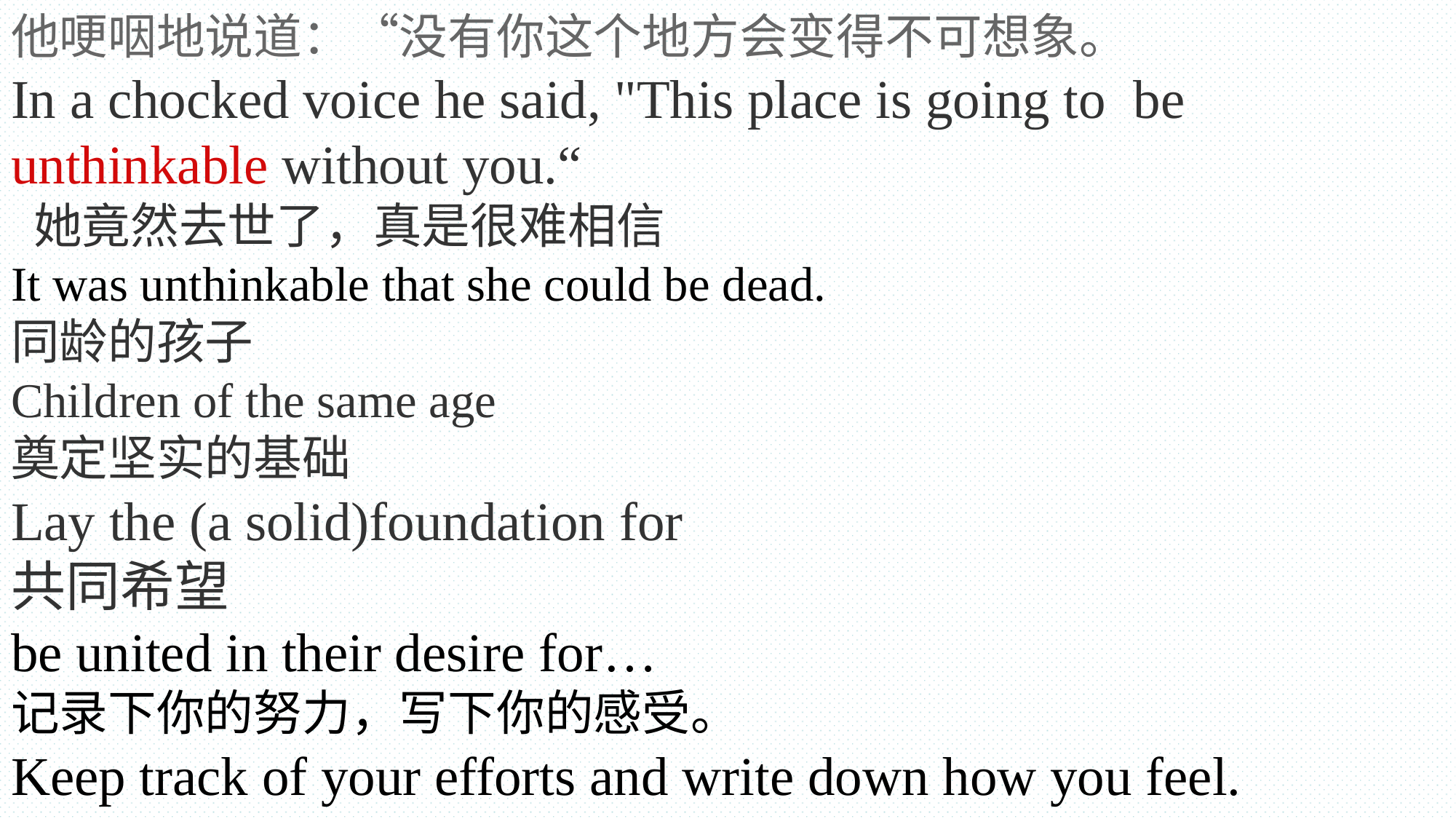

他哽咽地说道：“没有你这个地方会变得不可想象。
In a chocked voice he said, "This place is going to  be
unthinkable without you.“
 她竟然去世了，真是很难相信
It was unthinkable that she could be dead.
同龄的孩子
Children of the same age
奠定坚实的基础
Lay the (a solid)foundation for
共同希望
be united in their desire for…
记录下你的努力，写下你的感受。
Keep track of your efforts and write down how you feel.